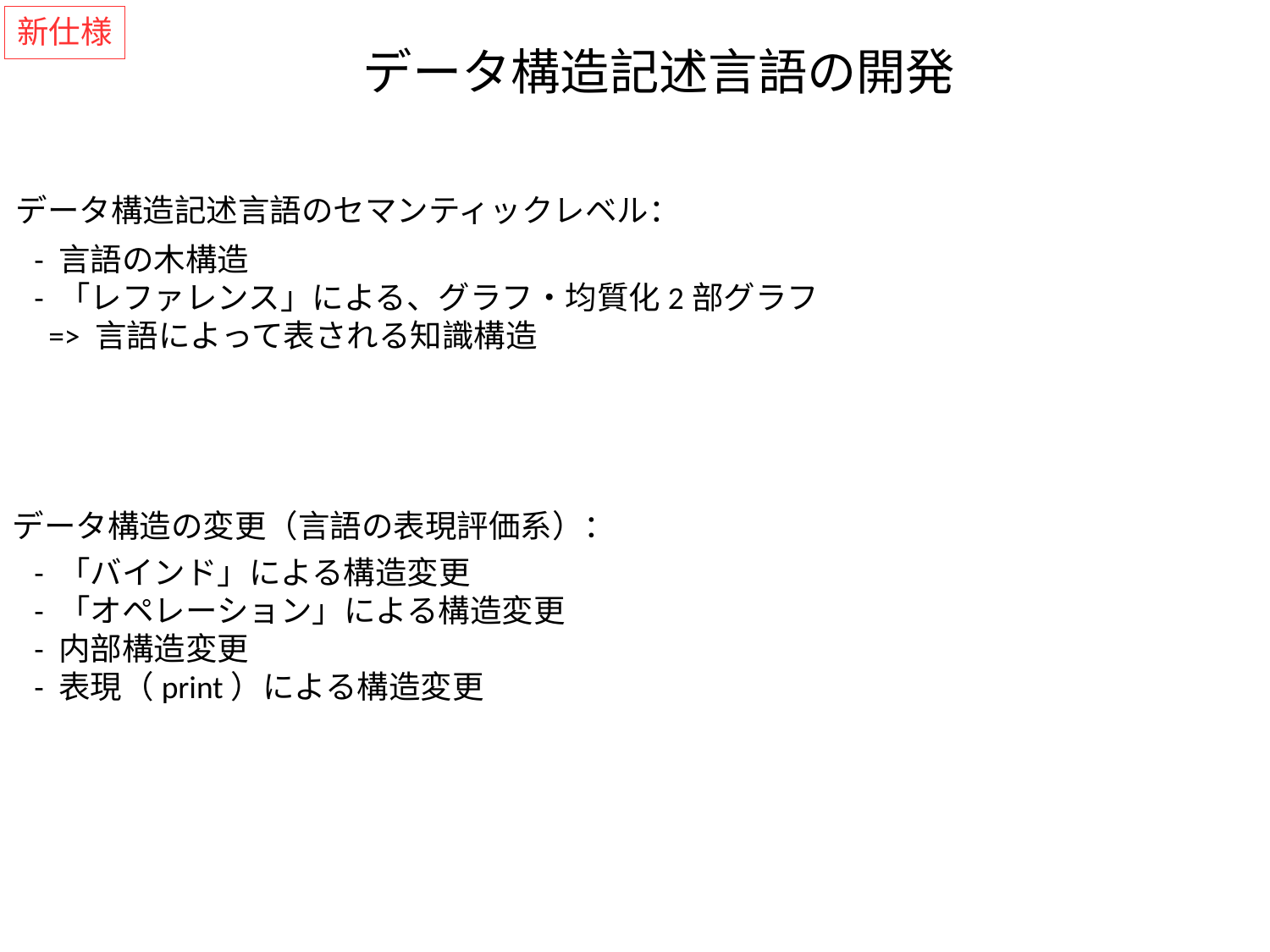

新仕様
データ構造記述言語の開発
データ構造記述言語のセマンティックレベル：
- 言語の木構造
- 「レファレンス」による、グラフ・均質化2部グラフ
  => 言語によって表される知識構造
データ構造の変更（言語の表現評価系）：
- 「バインド」による構造変更
- 「オペレーション」による構造変更
- 内部構造変更
- 表現（print）による構造変更